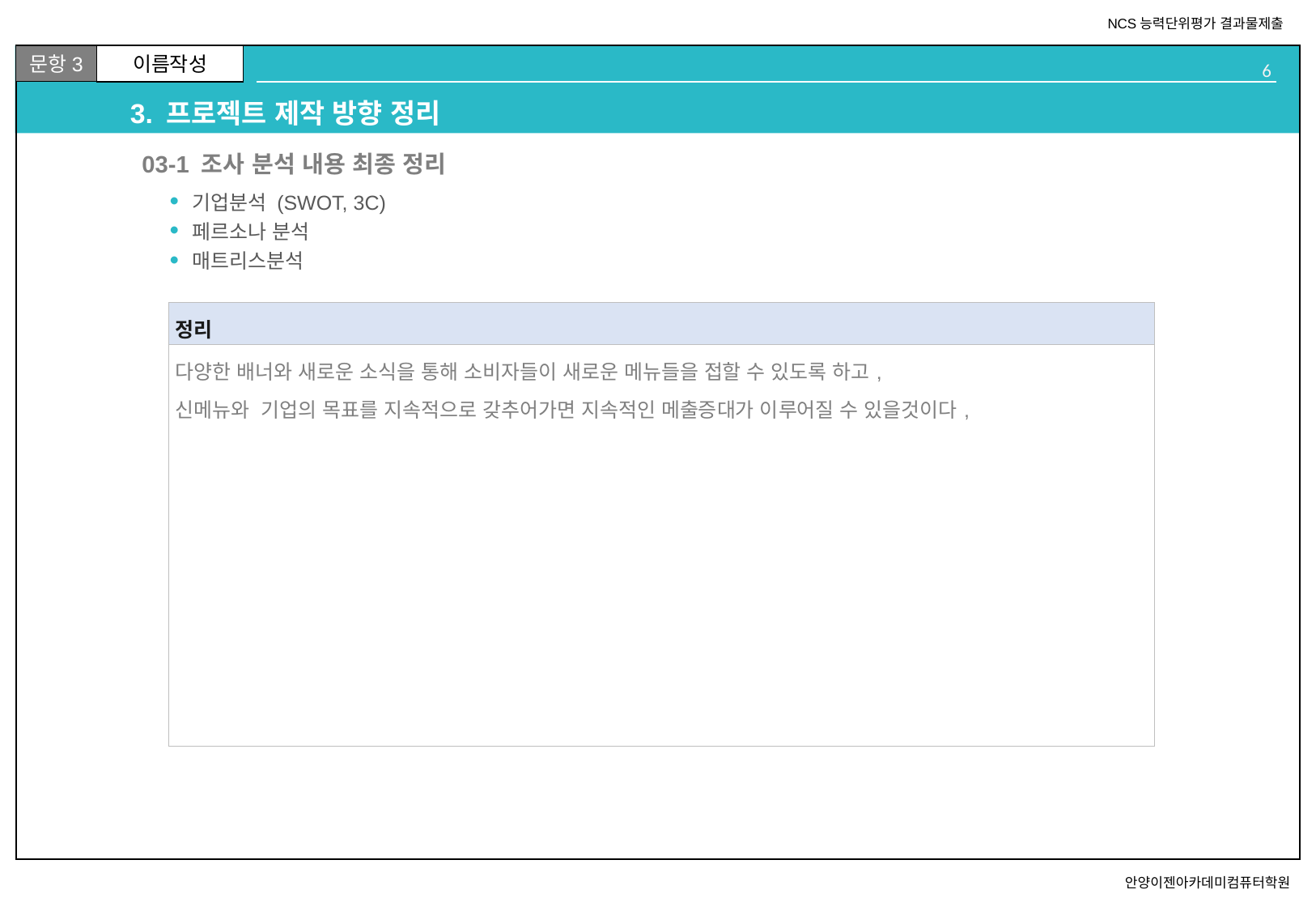

# 3. 프로젝트 제작 방향 정리
02
03-1 조사 분석 내용 최종 정리
기업분석 (SWOT, 3C)
페르소나 분석
매트리스분석
| 정리 |
| --- |
| 다양한 배너와 새로운 소식을 통해 소비자들이 새로운 메뉴들을 접할 수 있도록 하고, 신메뉴와 기업의 목표를 지속적으로 갖추어가면 지속적인 메출증대가 이루어질 수 있을것이다, |